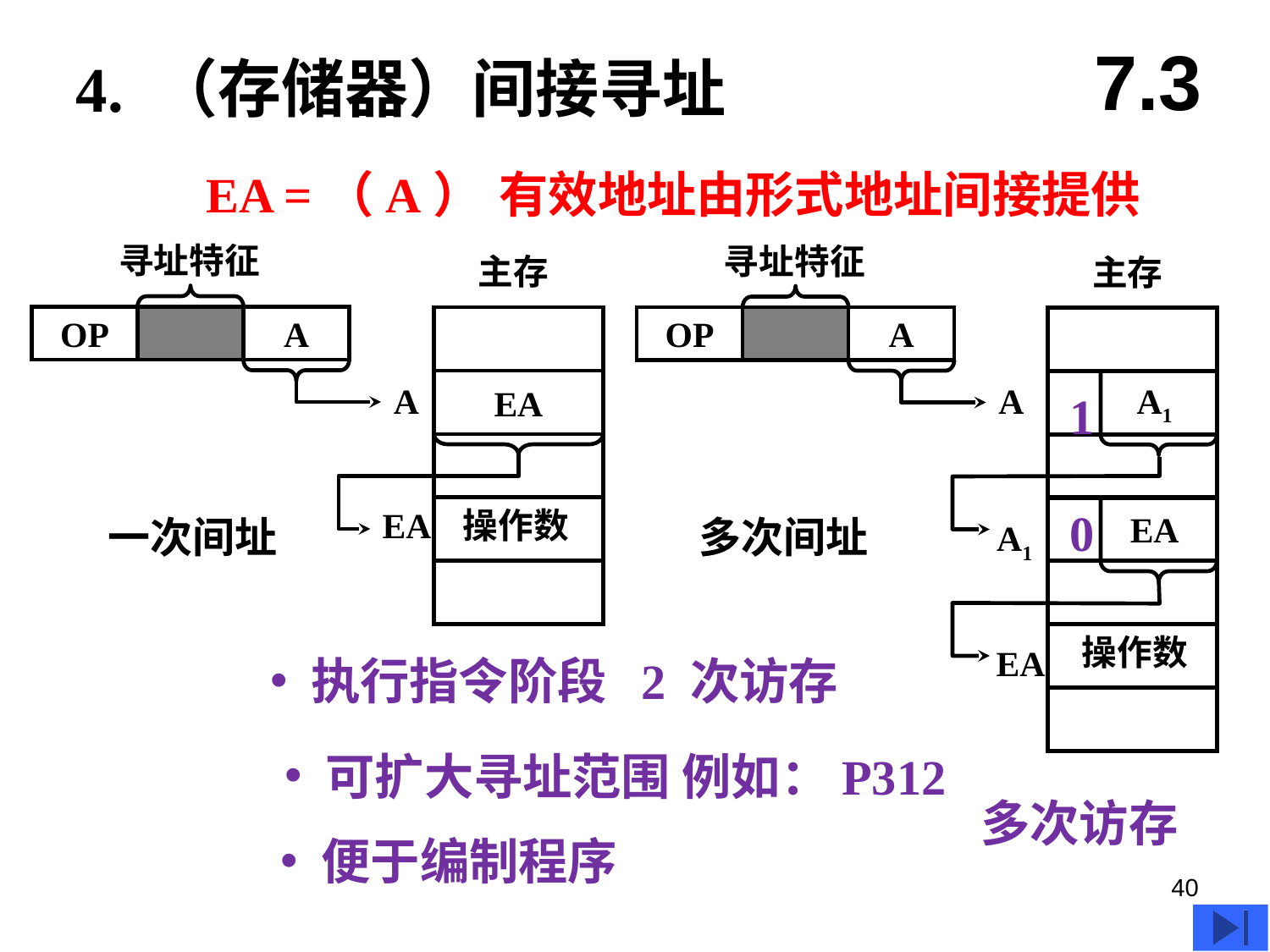

7.3
4. （存储器）间接寻址
EA =（A）
有效地址由形式地址间接提供
寻址特征
寻址特征

主存

EA

主存

     A1
1

0
     EA

OP

A
OP

A

A
A

EA
操作数
一次间址
多次间址
A1

操作数
EA
 执行指令阶段  2 次访存
 可扩大寻址范围 例如：P312
多次访存
 便于编制程序
40